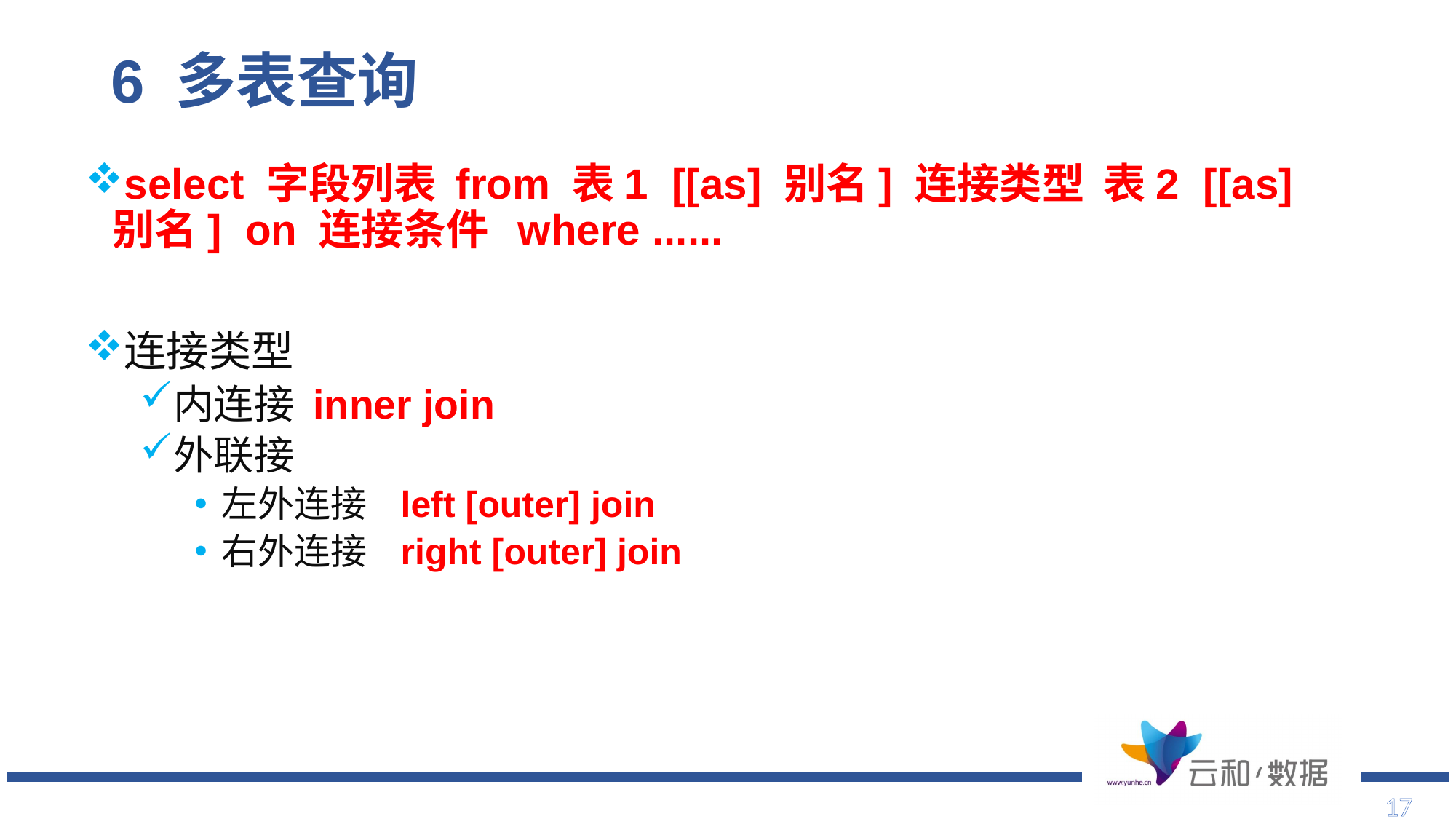

# 6 多表查询
select 字段列表 from 表1  [[as] 别名] 连接类型  表2  [[as] 别名]  on 连接条件  where ......

连接类型
内连接 inner join
外联接
左外连接   left [outer] join
右外连接   right [outer] join